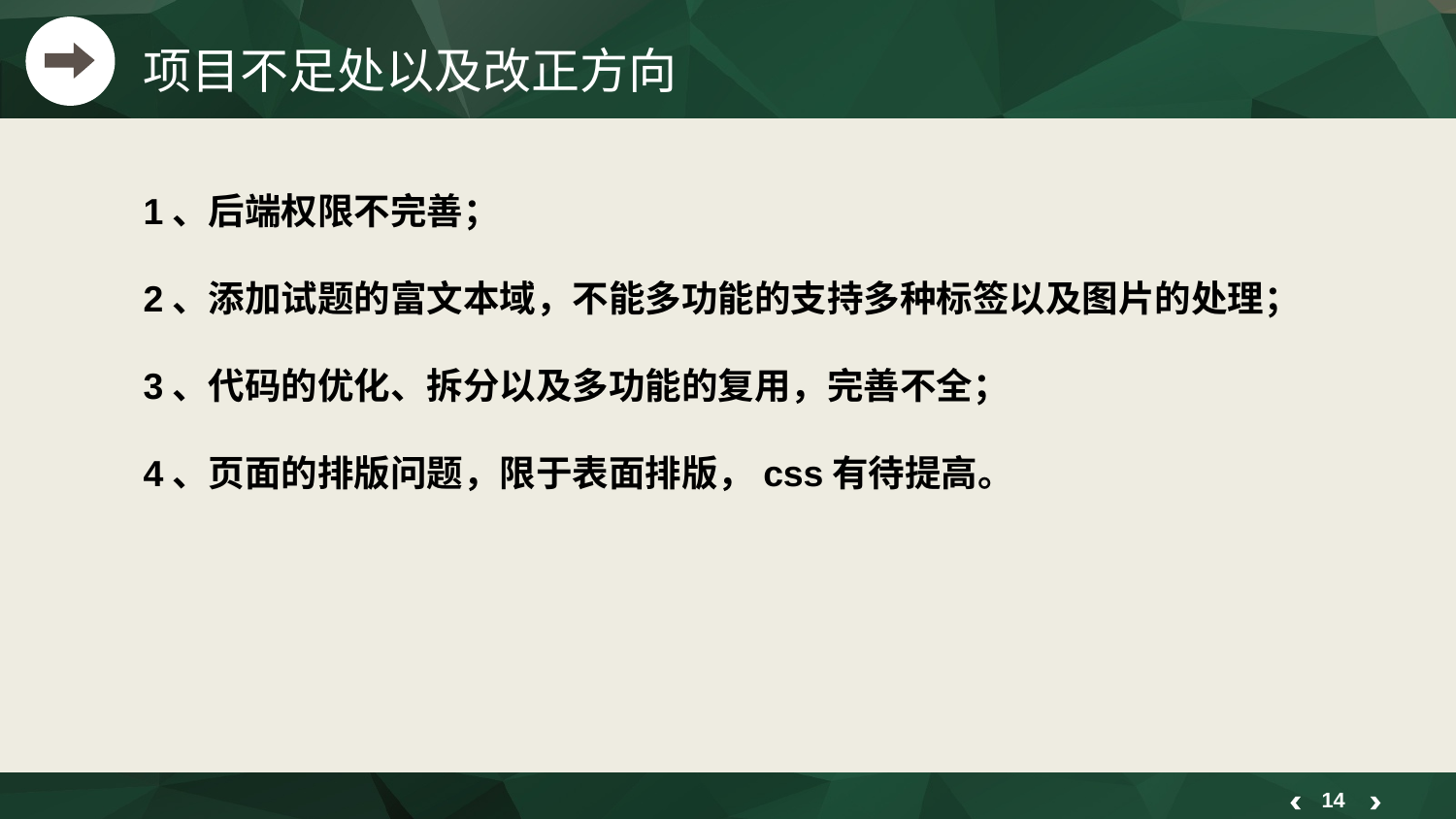

项目不足处以及改正方向
1、后端权限不完善；
2、添加试题的富文本域，不能多功能的支持多种标签以及图片的处理；
3、代码的优化、拆分以及多功能的复用，完善不全；
4、页面的排版问题，限于表面排版，css有待提高。